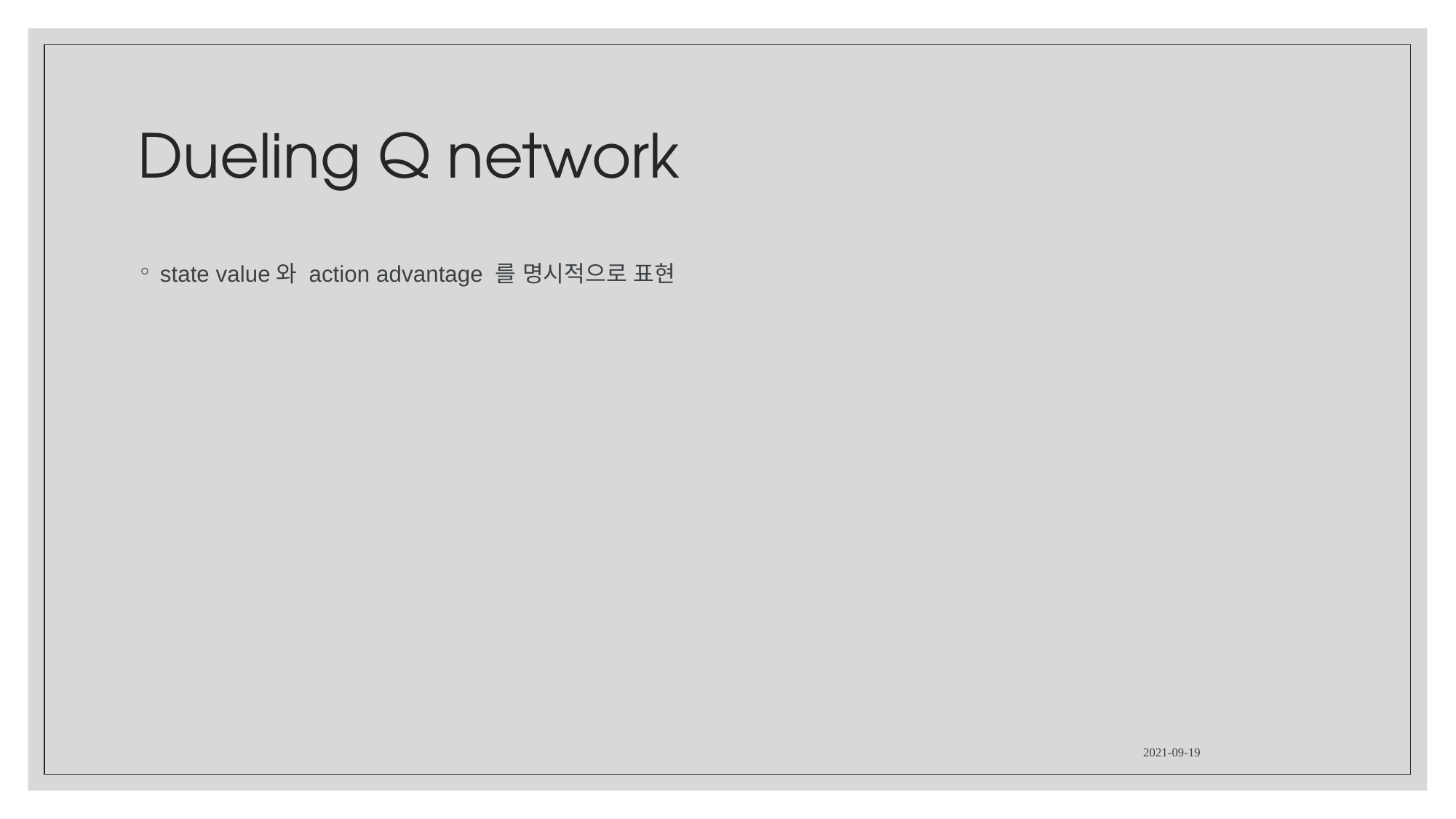

# Dueling Q network
state value와 action advantage 를 명시적으로 표현

2021-09-19